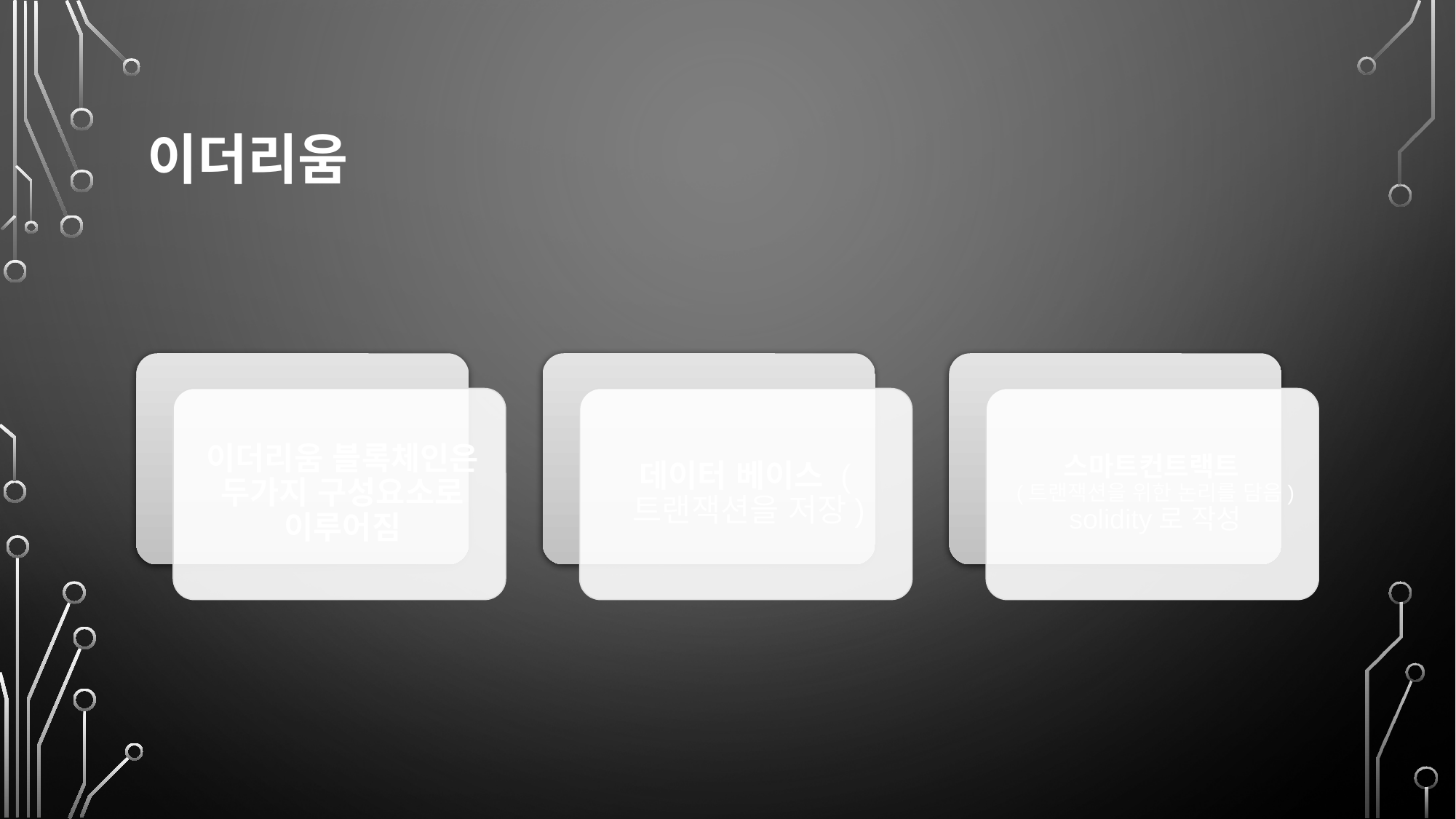

# 이더리움
이더리움 블록체인은 두가지 구성요소로 이루어짐
데이터 베이스 (트랜잭션을 저장)
스마트컨트랙트
(트랜잭션을 위한 논리를 담음)
solidity로 작성